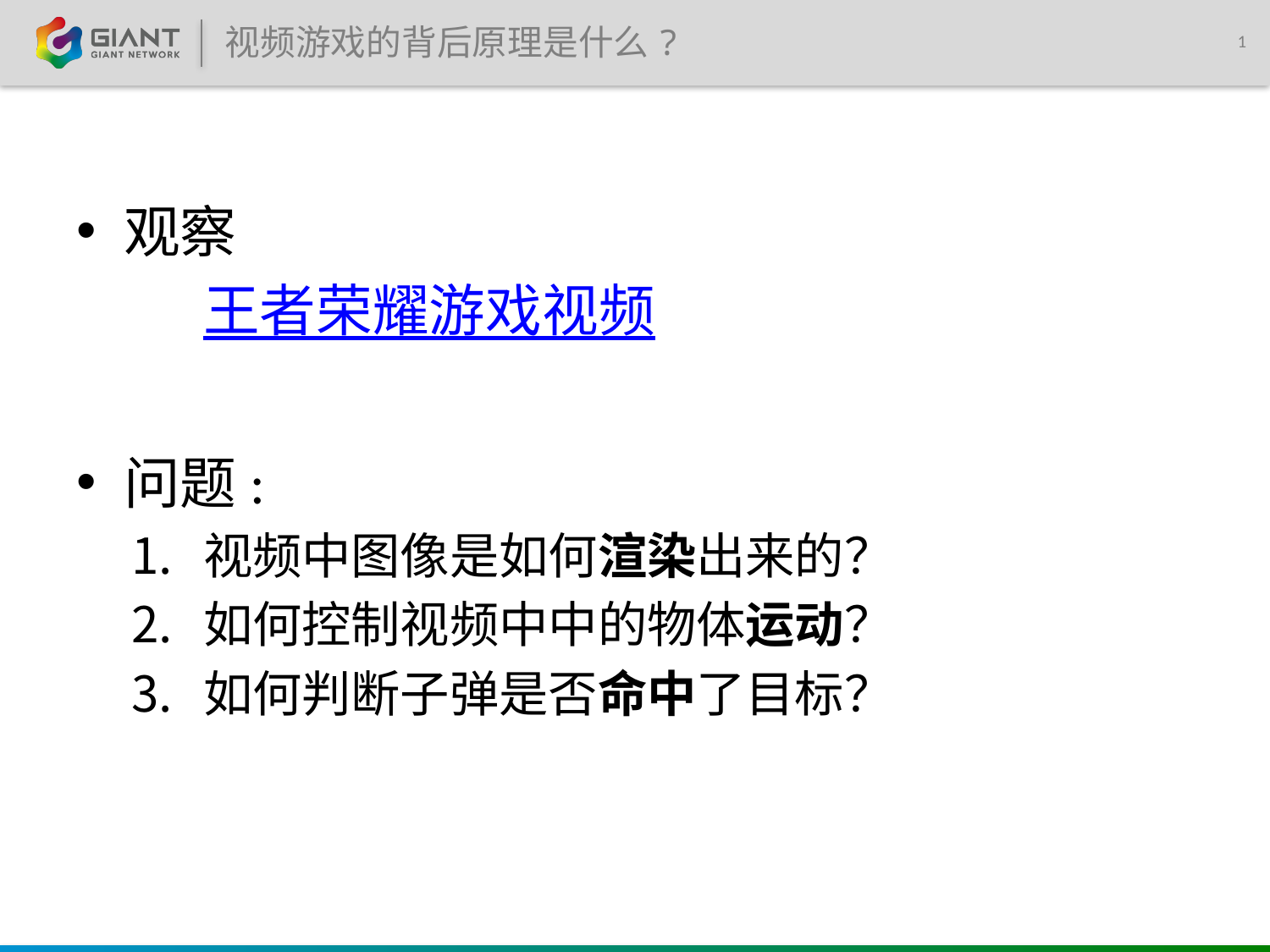

视频游戏的背后原理是什么?
1

观察
	王者荣耀游戏视频

问题:
视频中图像是如何渲染出来的？
如何控制视频中中的物体运动？
如何判断子弹是否命中了目标？